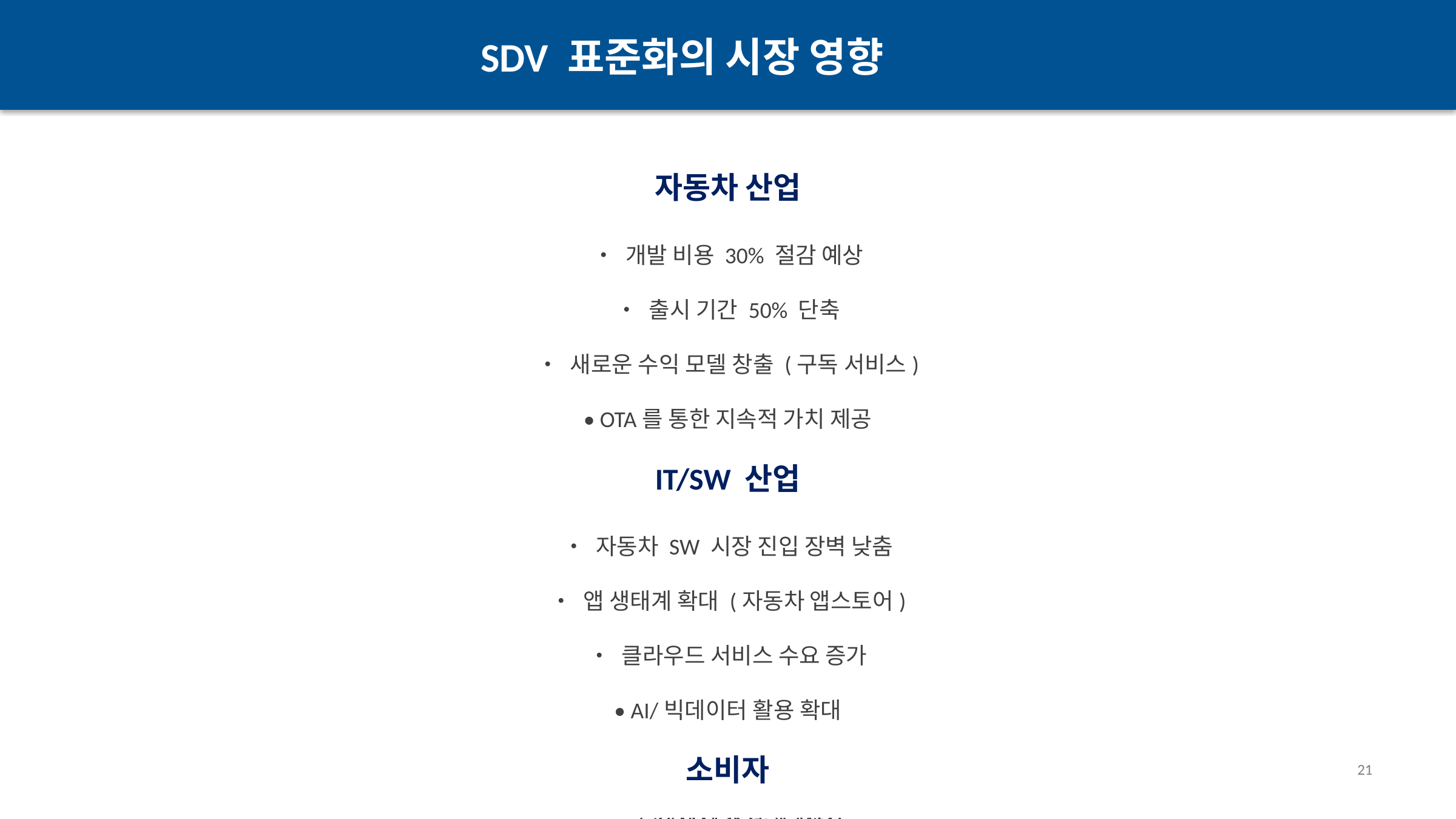

SDV 표준화의 시장 영향
자동차 산업
• 개발 비용 30% 절감 예상
• 출시 기간 50% 단축
• 새로운 수익 모델 창출 (구독 서비스)
• OTA를 통한 지속적 가치 제공
IT/SW 산업
• 자동차 SW 시장 진입 장벽 낮춤
• 앱 생태계 확대 (자동차 앱스토어)
• 클라우드 서비스 수요 증가
• AI/빅데이터 활용 확대
소비자
21
• 개인화된 차량 경험
• 지속적인 기능 업그레이드
• 다양한 서비스 선택권
• 차량 가치 유지 향상